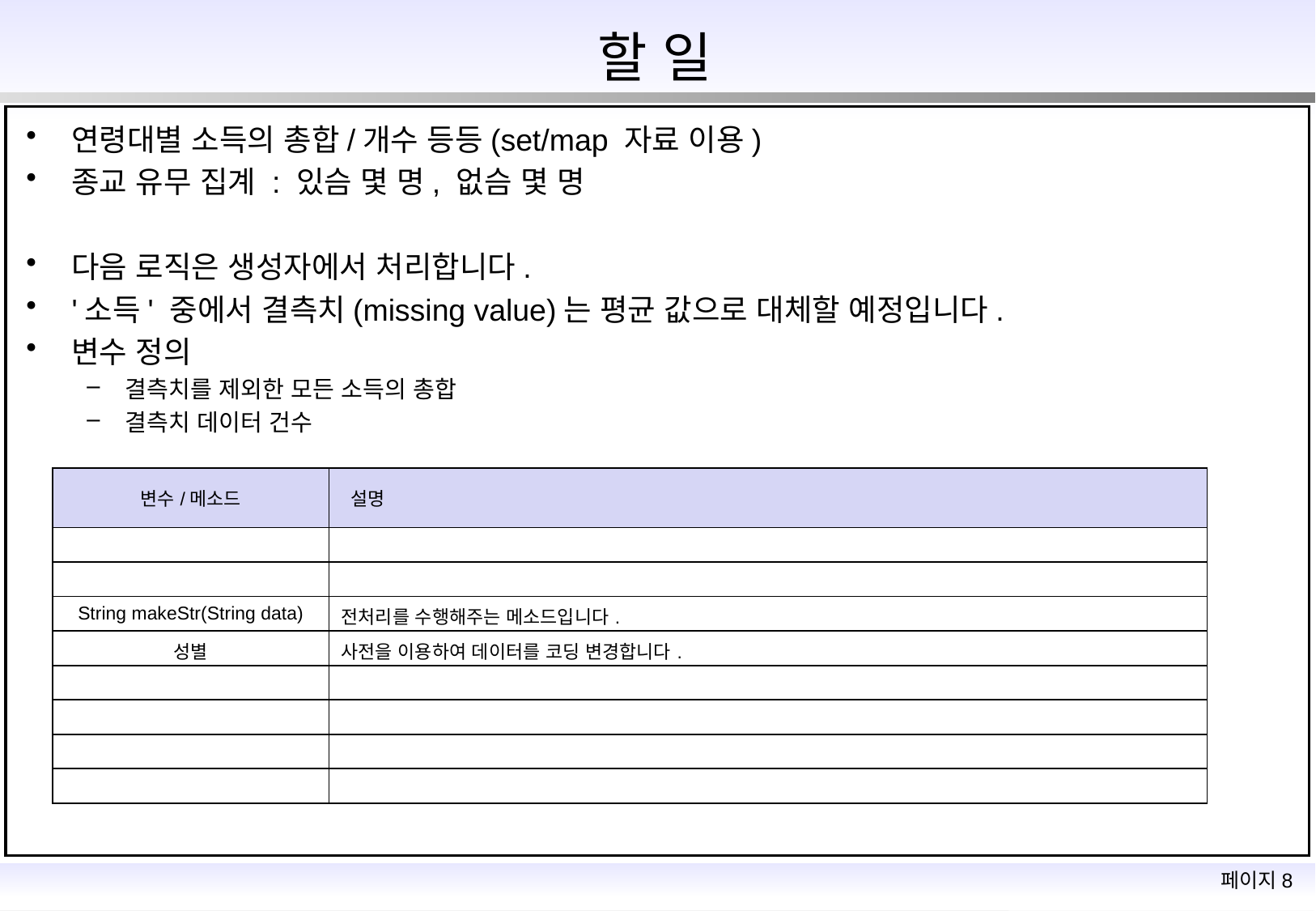

# 할 일
연령대별 소득의 총합/개수 등등(set/map 자료 이용)
종교 유무 집계 : 있슴 몇 명, 없슴 몇 명

다음 로직은 생성자에서 처리합니다.
'소득' 중에서 결측치(missing value)는 평균 값으로 대체할 예정입니다.
변수 정의
결측치를 제외한 모든 소득의 총합
결측치 데이터 건수
| 변수/메소드 | 설명 |
| --- | --- |
|  |  |
|  |  |
| String makeStr(String data) | 전처리를 수행해주는 메소드입니다. |
| 성별 | 사전을 이용하여 데이터를 코딩 변경합니다. |
|  |  |
|  |  |
|  |  |
|  |  |